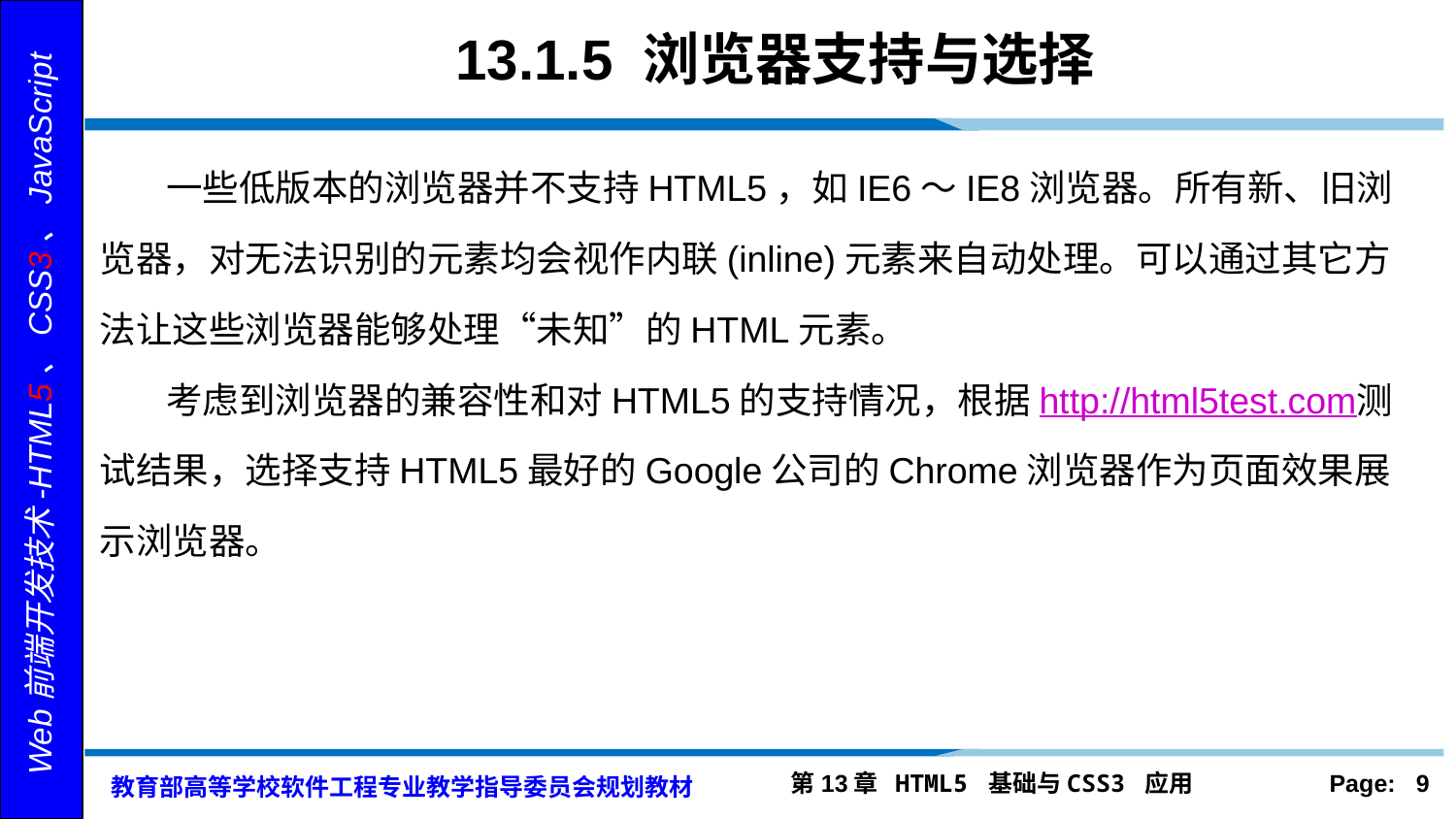

# 13.1.5 浏览器支持与选择
       一些低版本的浏览器并不支持HTML5，如IE6～IE8浏览器。所有新、旧浏览器，对无法识别的元素均会视作内联(inline)元素来自动处理。可以通过其它方法让这些浏览器能够处理“未知”的HTML元素。
       考虑到浏览器的兼容性和对HTML5的支持情况，根据http://html5test.com测试结果，选择支持HTML5最好的Google公司的Chrome浏览器作为页面效果展示浏览器。